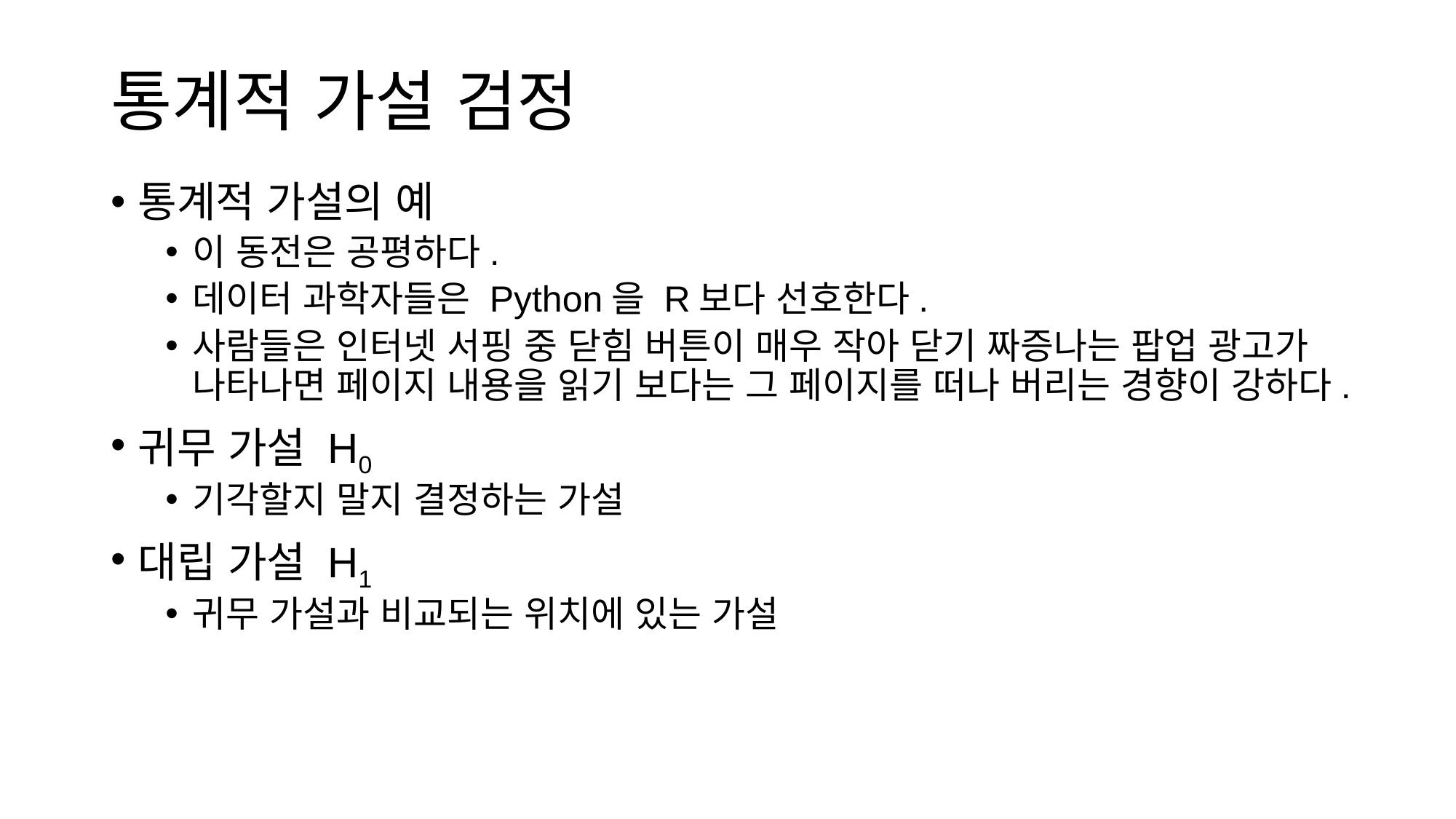

# 통계적 가설 검정
통계적 가설의 예
이 동전은 공평하다.
데이터 과학자들은 Python을 R보다 선호한다.
사람들은 인터넷 서핑 중 닫힘 버튼이 매우 작아 닫기 짜증나는 팝업 광고가 나타나면 페이지 내용을 읽기 보다는 그 페이지를 떠나 버리는 경향이 강하다.
귀무 가설 H0
기각할지 말지 결정하는 가설
대립 가설 H1
귀무 가설과 비교되는 위치에 있는 가설